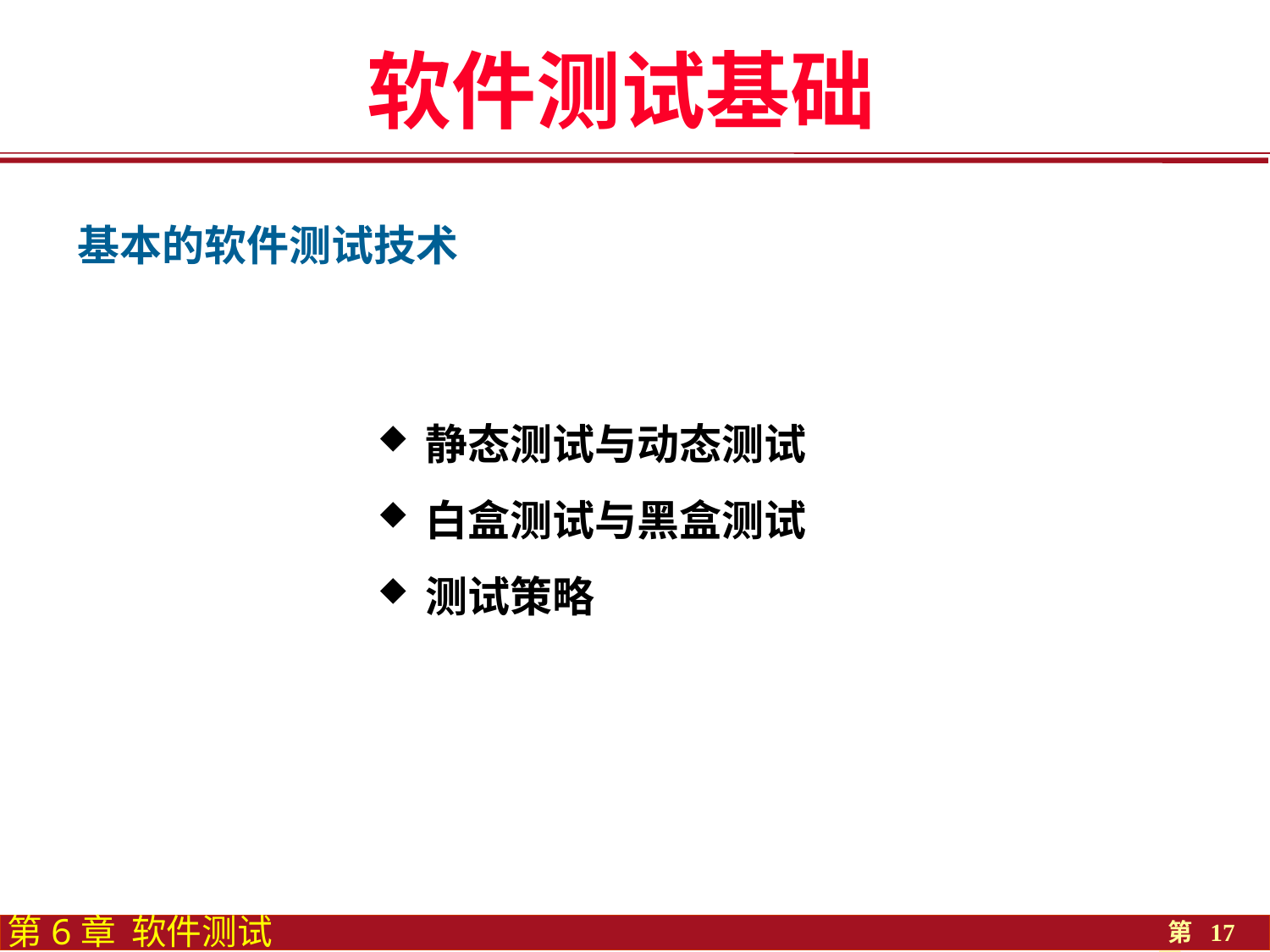

软件测试基础
基本的软件测试技术
静态测试与动态测试
白盒测试与黑盒测试
测试策略